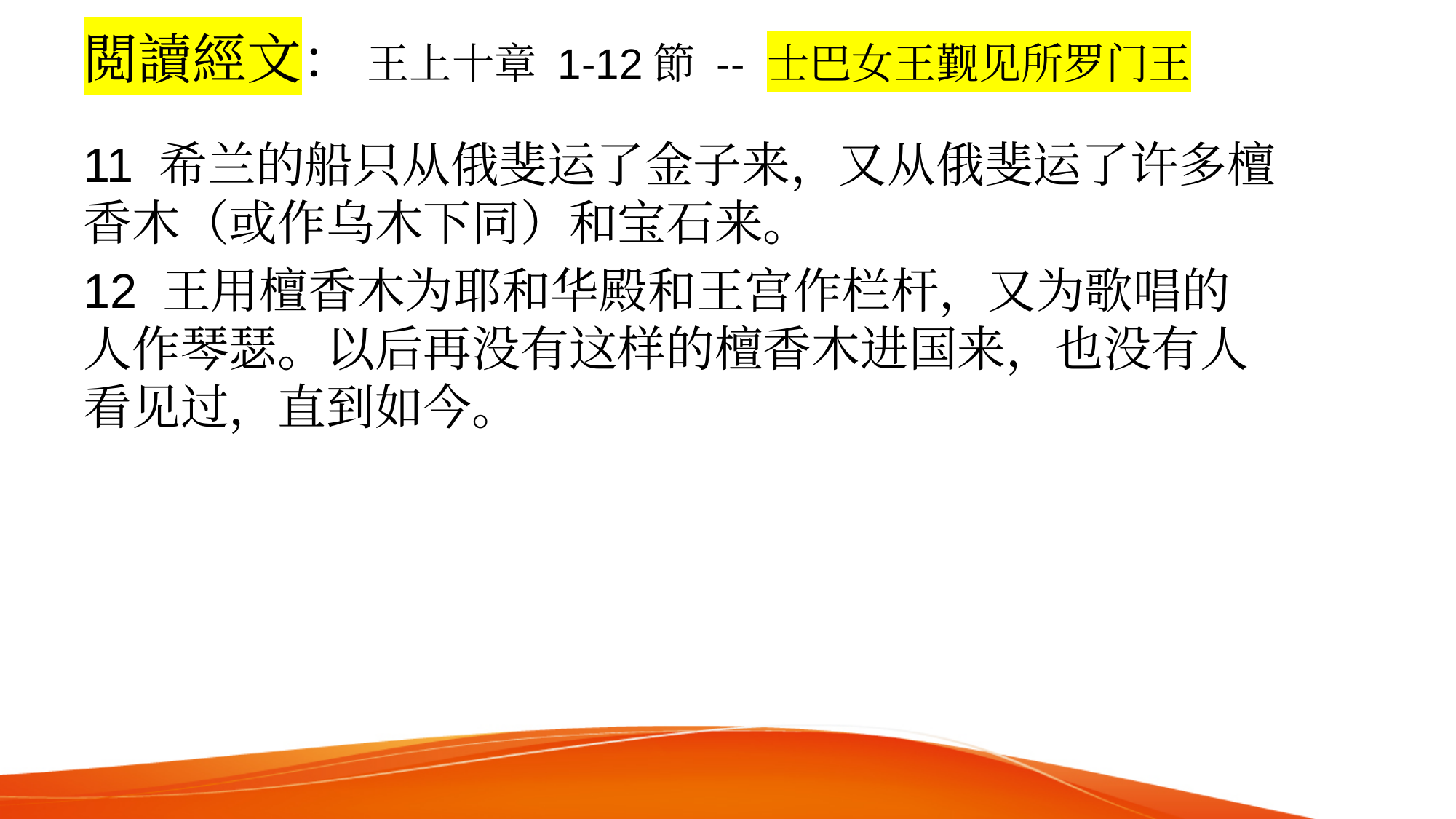

# 閲讀經文： 王上十章 1-12節 -- 士巴女王觐见所罗门王
11 希兰的船只从俄斐运了金子来，又从俄斐运了许多檀香木（或作乌木下同）和宝石来。
12 王用檀香木为耶和华殿和王宫作栏杆，又为歌唱的人作琴瑟。以后再没有这样的檀香木进国来，也没有人看见过，直到如今。